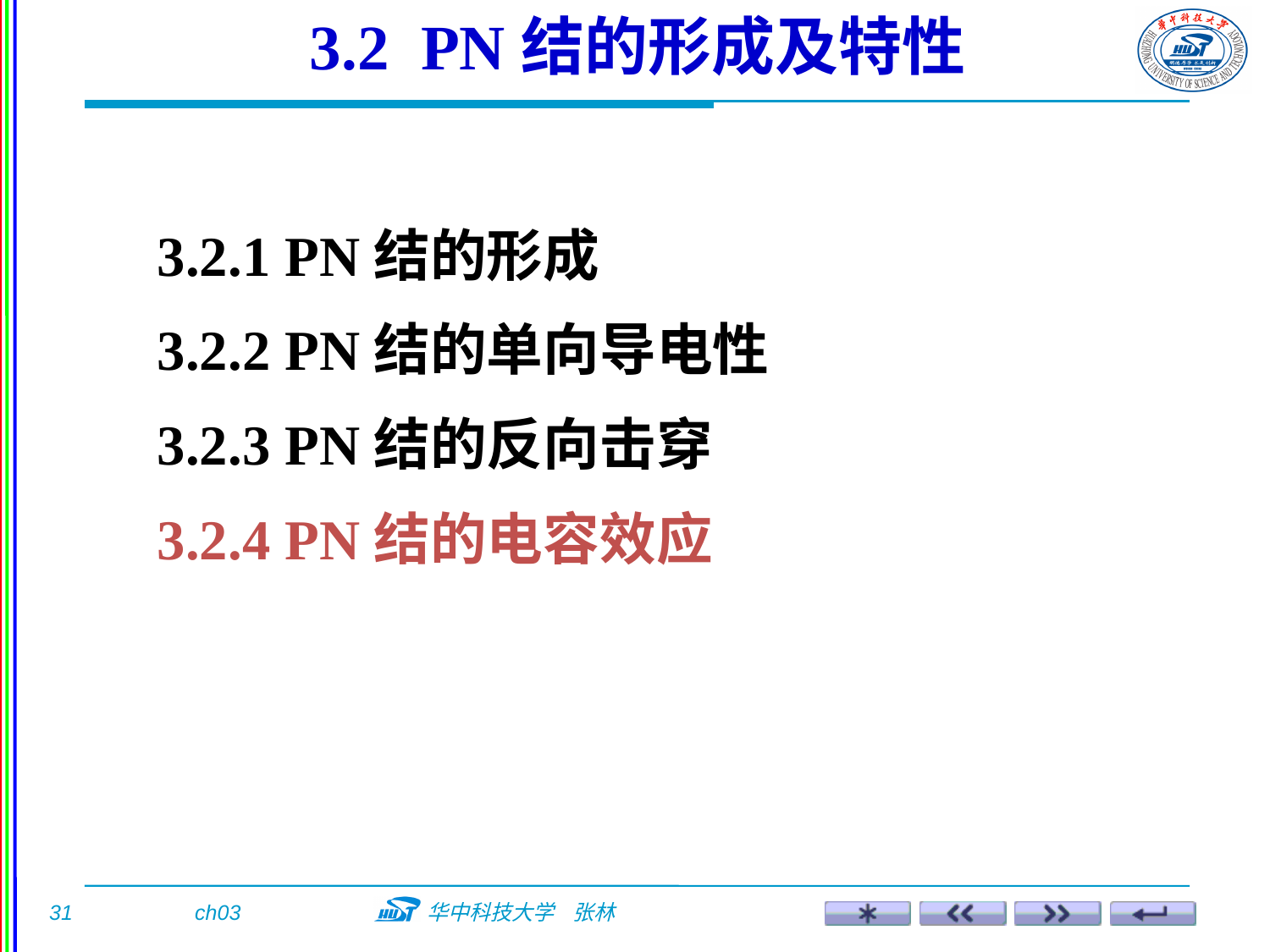

3.2  PN结的形成及特性
3.2.1 PN结的形成
3.2.2 PN结的单向导电性
3.2.3 PN结的反向击穿
3.2.4 PN结的电容效应